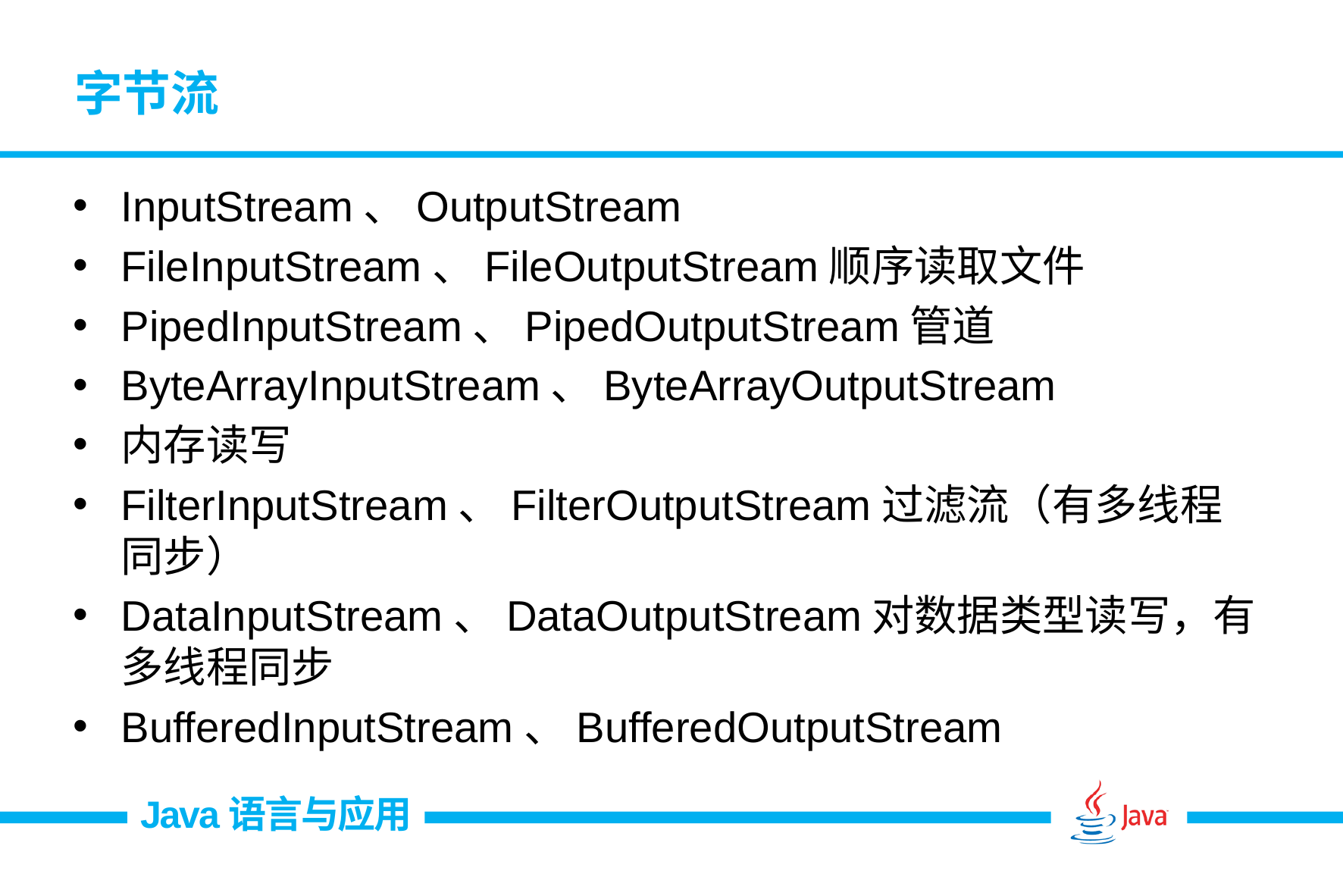

# 字节流
InputStream、OutputStream
FileInputStream、FileOutputStream顺序读取文件
PipedInputStream、PipedOutputStream管道
ByteArrayInputStream、ByteArrayOutputStream
内存读写
FilterInputStream、FilterOutputStream过滤流（有多线程同步）
DataInputStream、DataOutputStream对数据类型读写，有多线程同步
BufferedInputStream、BufferedOutputStream
54